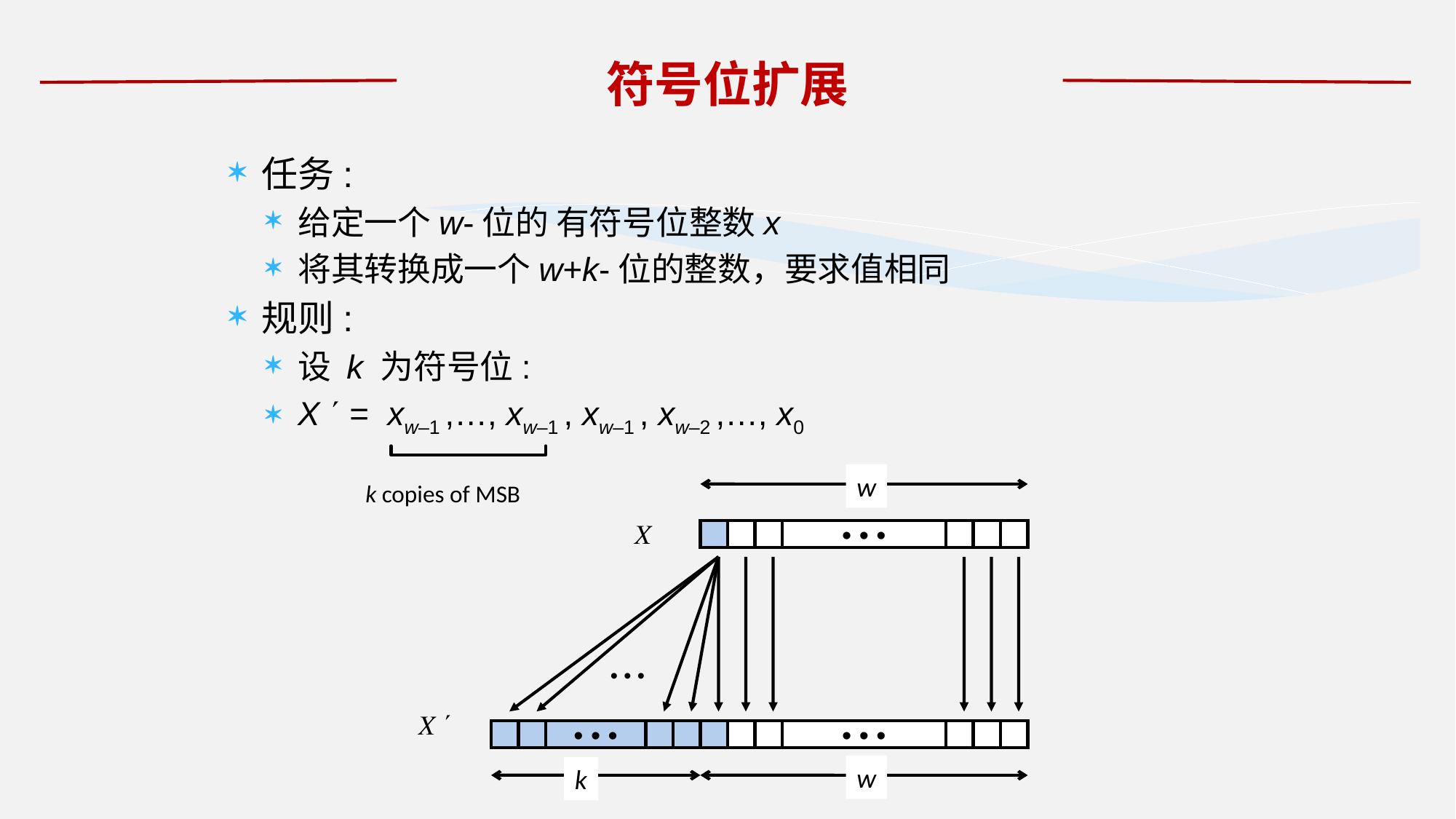

# 符号位扩展
任务:
给定一个w-位的 有符号位整数x
将其转换成一个w+k-位的整数，要求值相同
规则:
设 k 为符号位:
X ′ =  xw–1 ,…, xw–1 , xw–1 , xw–2 ,…, x0

w

X

• • •

• • •
X ′

• • •

• • •

w
k

k copies of MSB